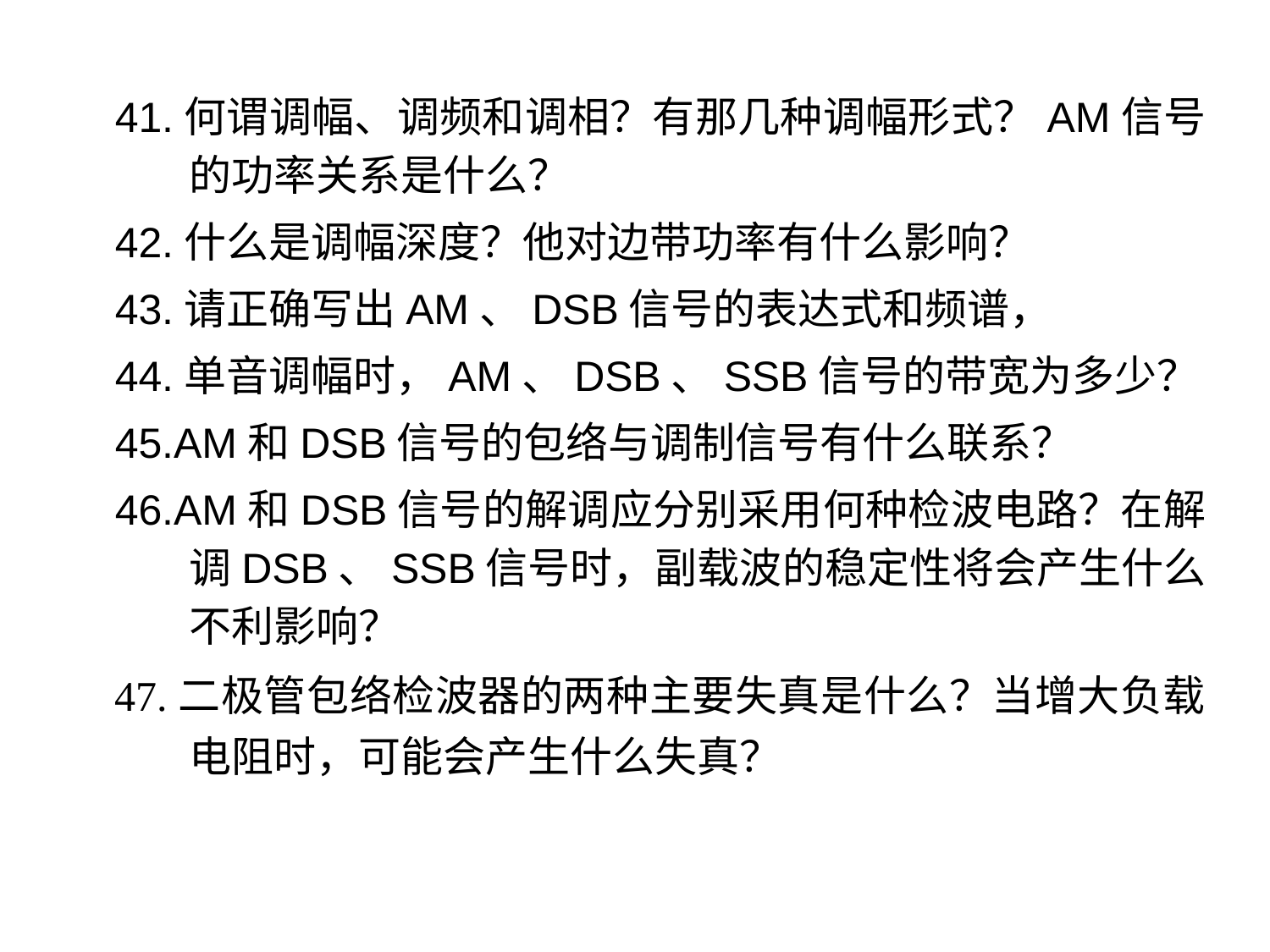

41.何谓调幅、调频和调相？有那几种调幅形式？AM信号的功率关系是什么？
42.什么是调幅深度？他对边带功率有什么影响？
43.请正确写出AM、DSB信号的表达式和频谱，
44.单音调幅时，AM、DSB、SSB信号的带宽为多少？
45.AM和DSB信号的包络与调制信号有什么联系？
46.AM和DSB信号的解调应分别采用何种检波电路？在解调DSB、SSB信号时，副载波的稳定性将会产生什么不利影响？
47.二极管包络检波器的两种主要失真是什么？当增大负载电阻时，可能会产生什么失真？
7